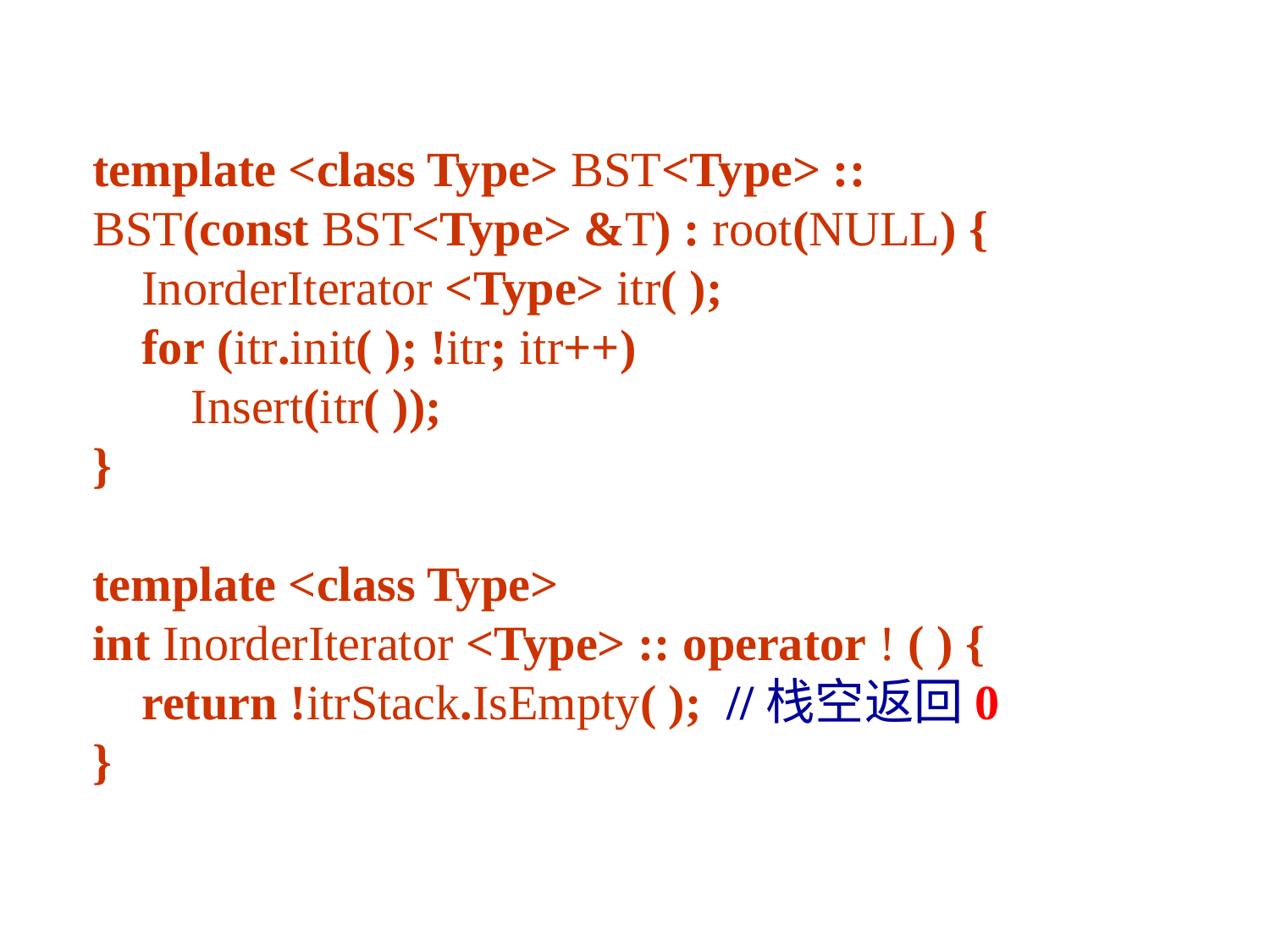

template <class Type> BST<Type> ::
BST(const BST<Type> &T) : root(NULL) {
    InorderIterator <Type> itr( );
    for (itr.init( ); !itr; itr++)
        Insert(itr( ));
}

template <class Type>
int InorderIterator <Type> :: operator ! ( ) {
    return !itrStack.IsEmpty( );  //栈空返回0
}
119